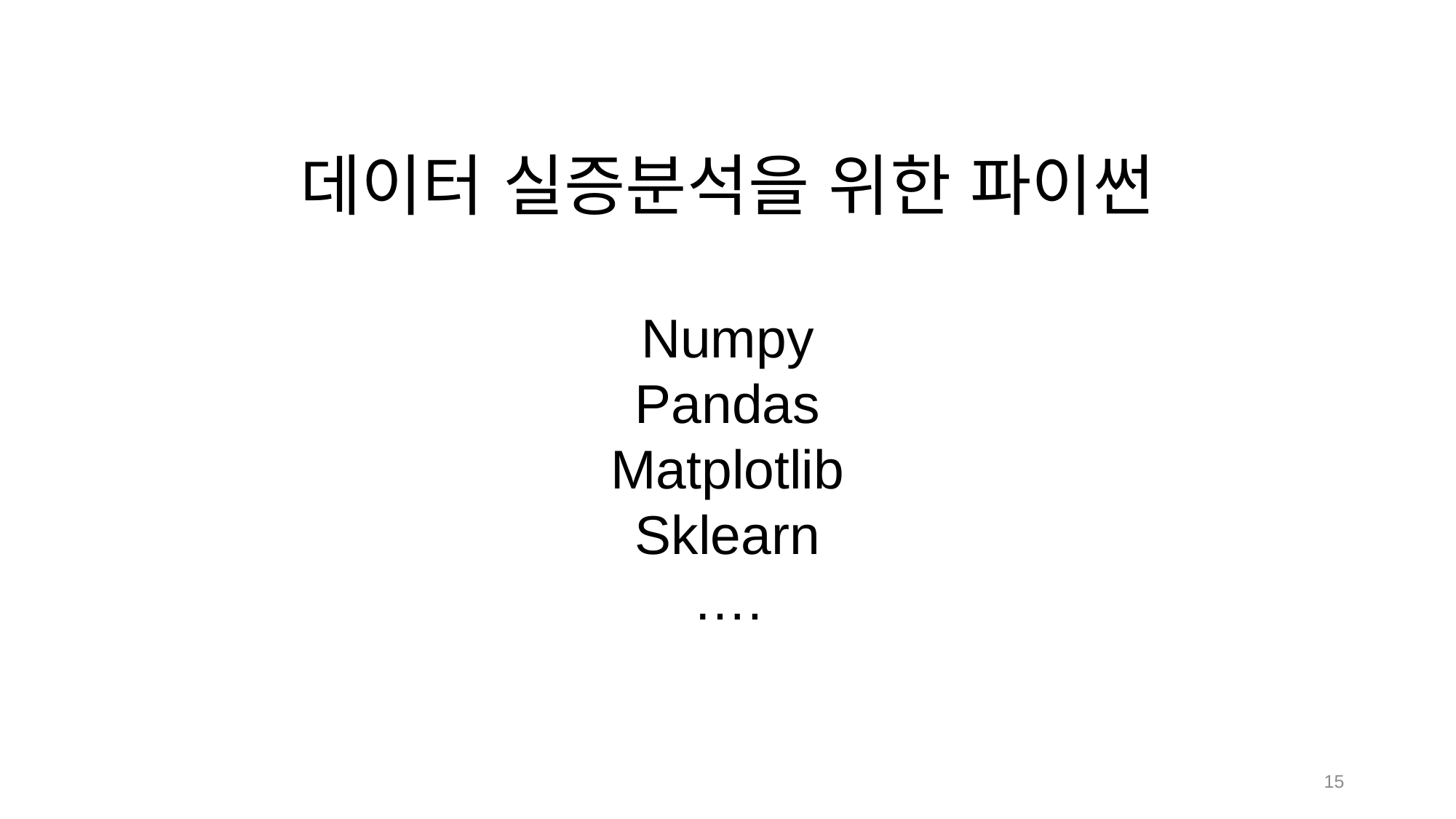

# 데이터 실증분석을 위한 파이썬 Numpy Pandas Matplotlib Sklearn ….
15